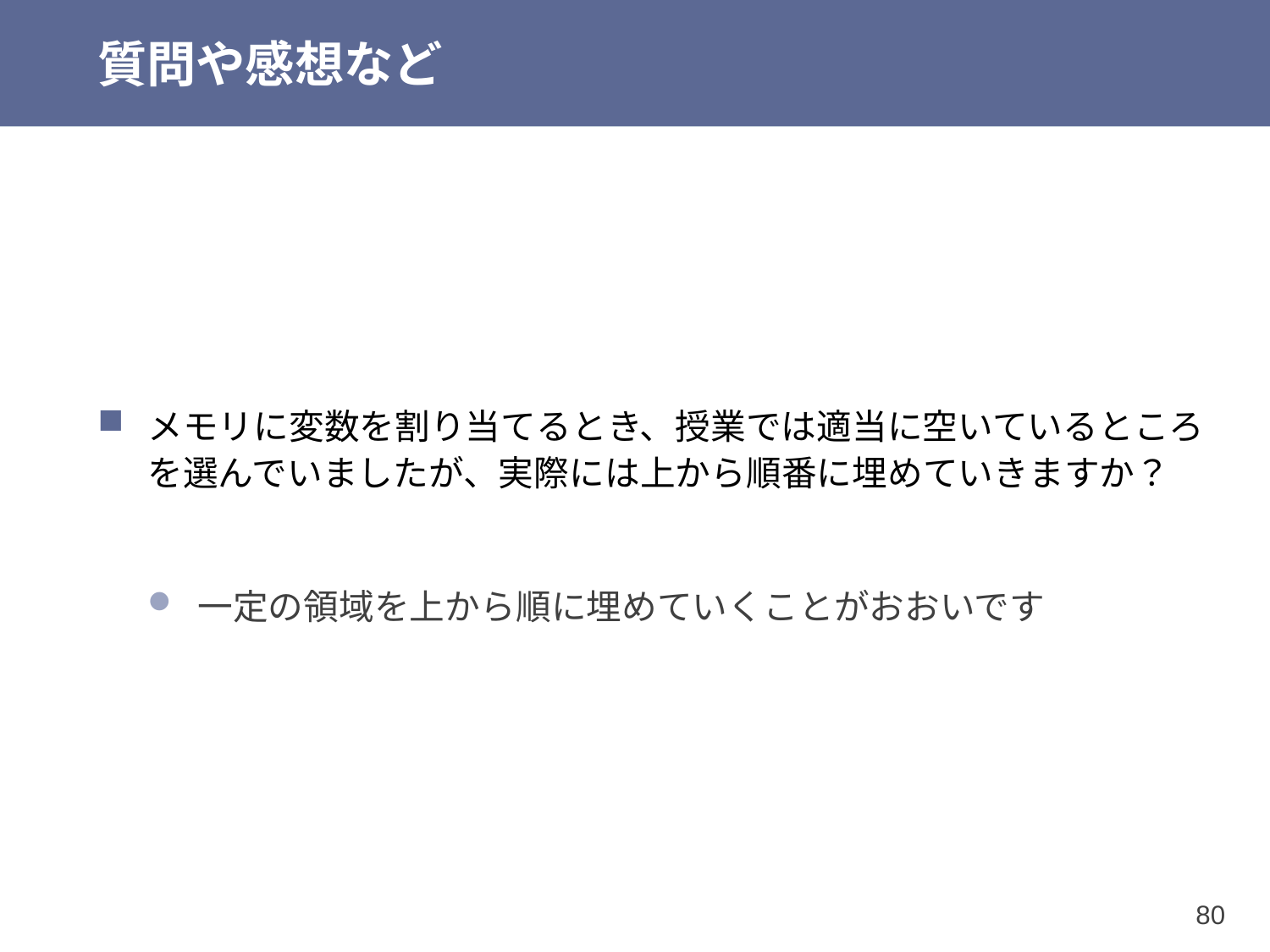

# 質問や感想など
メモリに変数を割り当てるとき、授業では適当に空いているところを選んでいましたが、実際には上から順番に埋めていきますか？

一定の領域を上から順に埋めていくことがおおいです